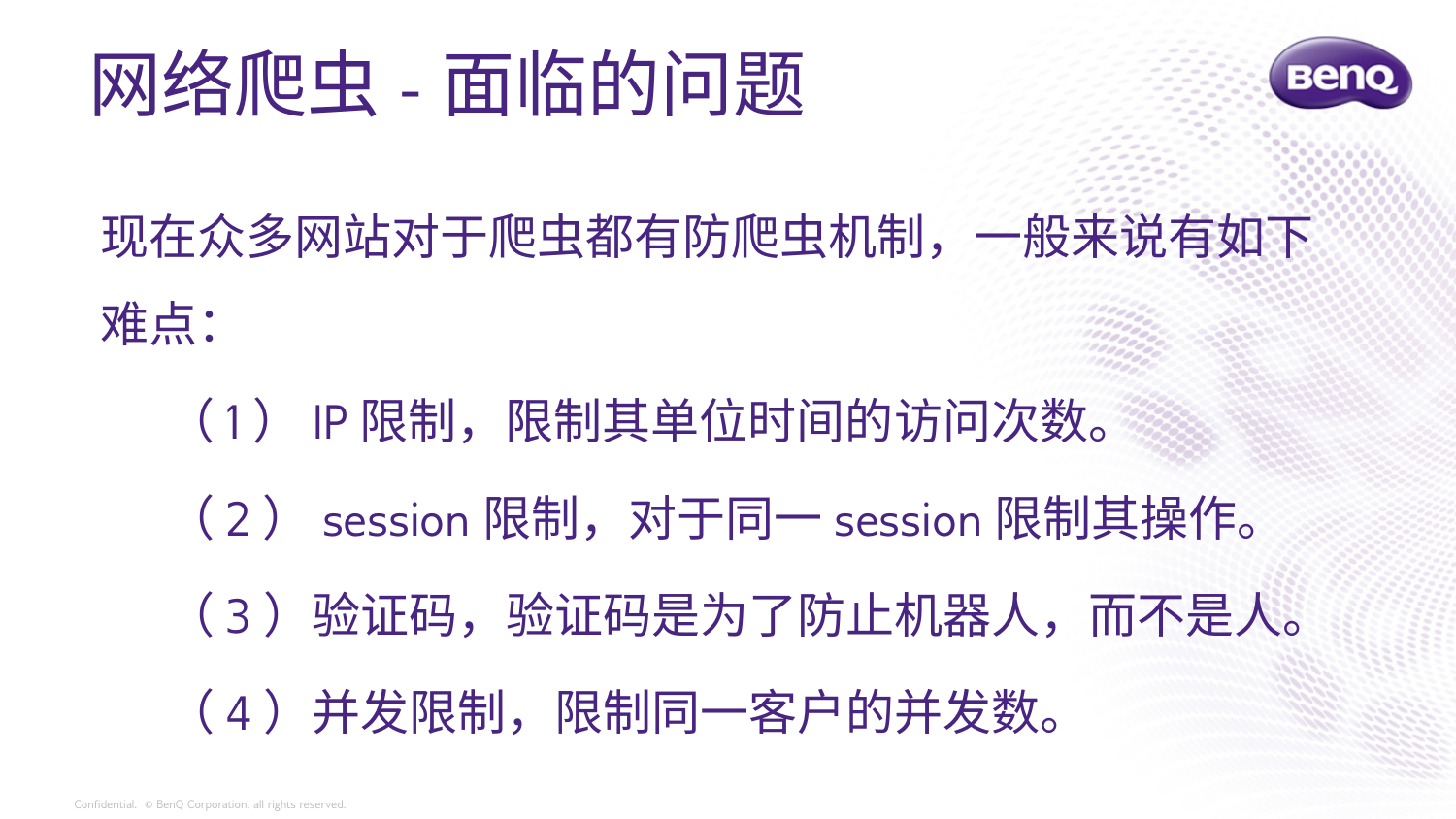

网络爬虫-面临的问题
现在众多网站对于爬虫都有防爬虫机制，一般来说有如下难点：
     （1）IP限制，限制其单位时间的访问次数。
     （2）session限制，对于同一session限制其操作。
     （3）验证码，验证码是为了防止机器人，而不是人。
     （4）并发限制，限制同一客户的并发数。